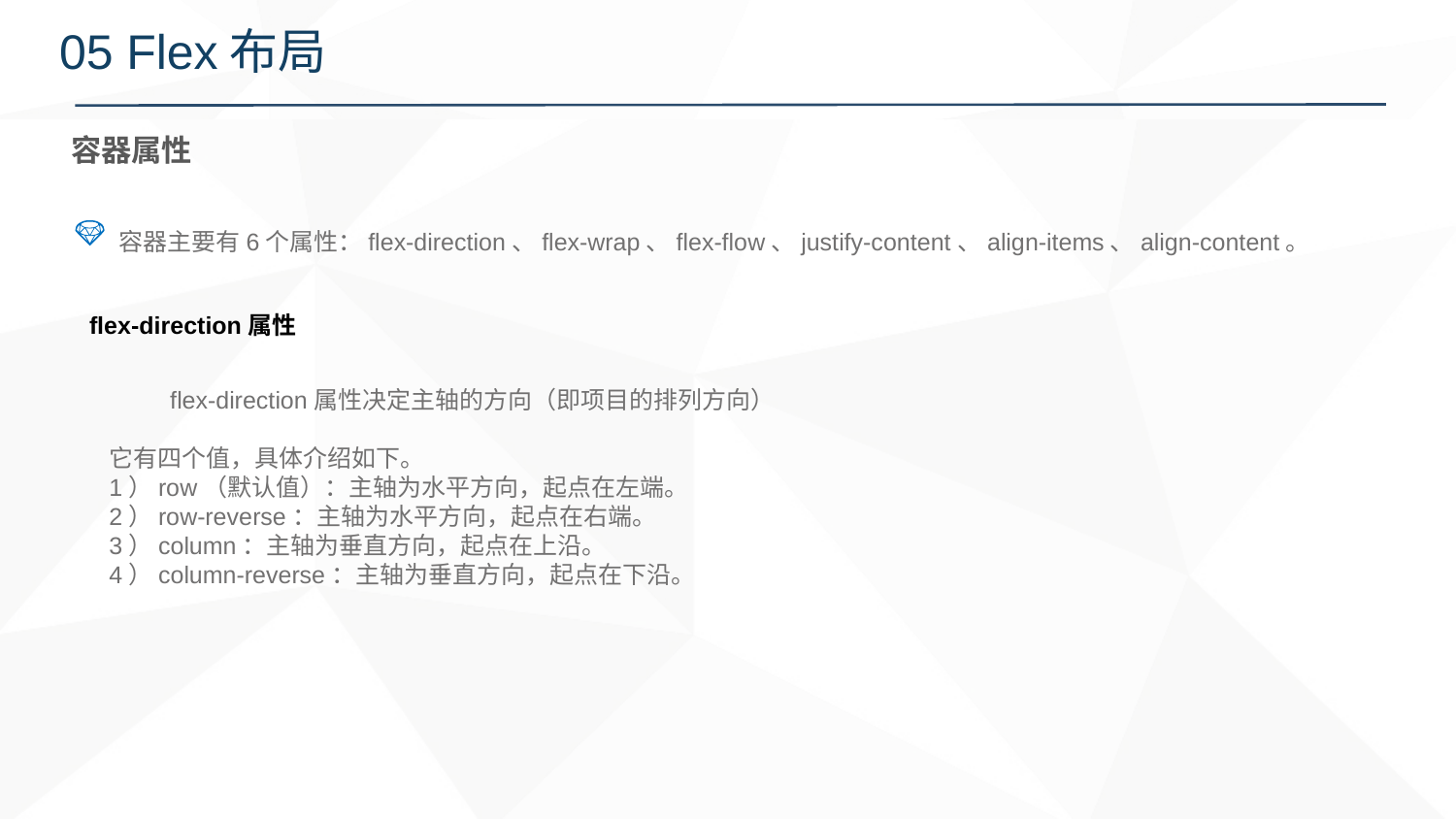

# 05 Flex布局
容器属性
容器主要有6个属性：flex-direction、flex-wrap、flex-flow、justify-content、align-items、align-content。

flex-direction属性
         flex-direction属性决定主轴的方向（即项目的排列方向）

它有四个值，具体介绍如下。
1）row（默认值）：主轴为水平方向，起点在左端。
2）row-reverse：主轴为水平方向，起点在右端。
3）column：主轴为垂直方向，起点在上沿。
4）column-reverse：主轴为垂直方向，起点在下沿。